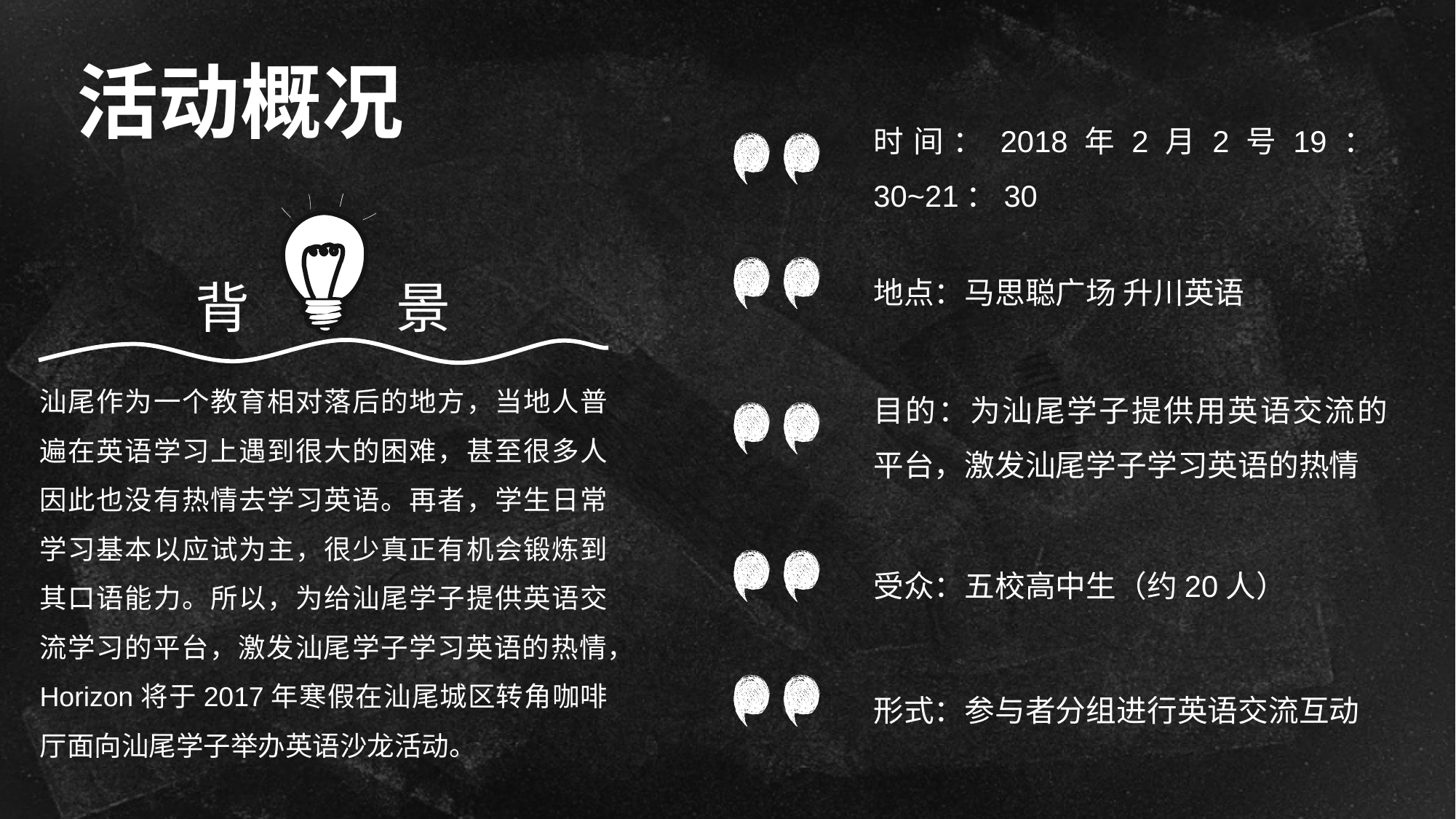

# 活动概况
时间：2018年2月2号19：30~21：30

地点：马思聪广场 升川英语

背            景

汕尾作为一个教育相对落后的地方，当地人普遍在英语学习上遇到很大的困难，甚至很多人因此也没有热情去学习英语。再者，学生日常学习基本以应试为主，很少真正有机会锻炼到其口语能力。所以，为给汕尾学子提供英语交流学习的平台，激发汕尾学子学习英语的热情，Horizon将于2017年寒假在汕尾城区转角咖啡厅面向汕尾学子举办英语沙龙活动。
目的：为汕尾学子提供用英语交流的平台，激发汕尾学子学习英语的热情

受众：五校高中生（约20人）

形式：参与者分组进行英语交流互动